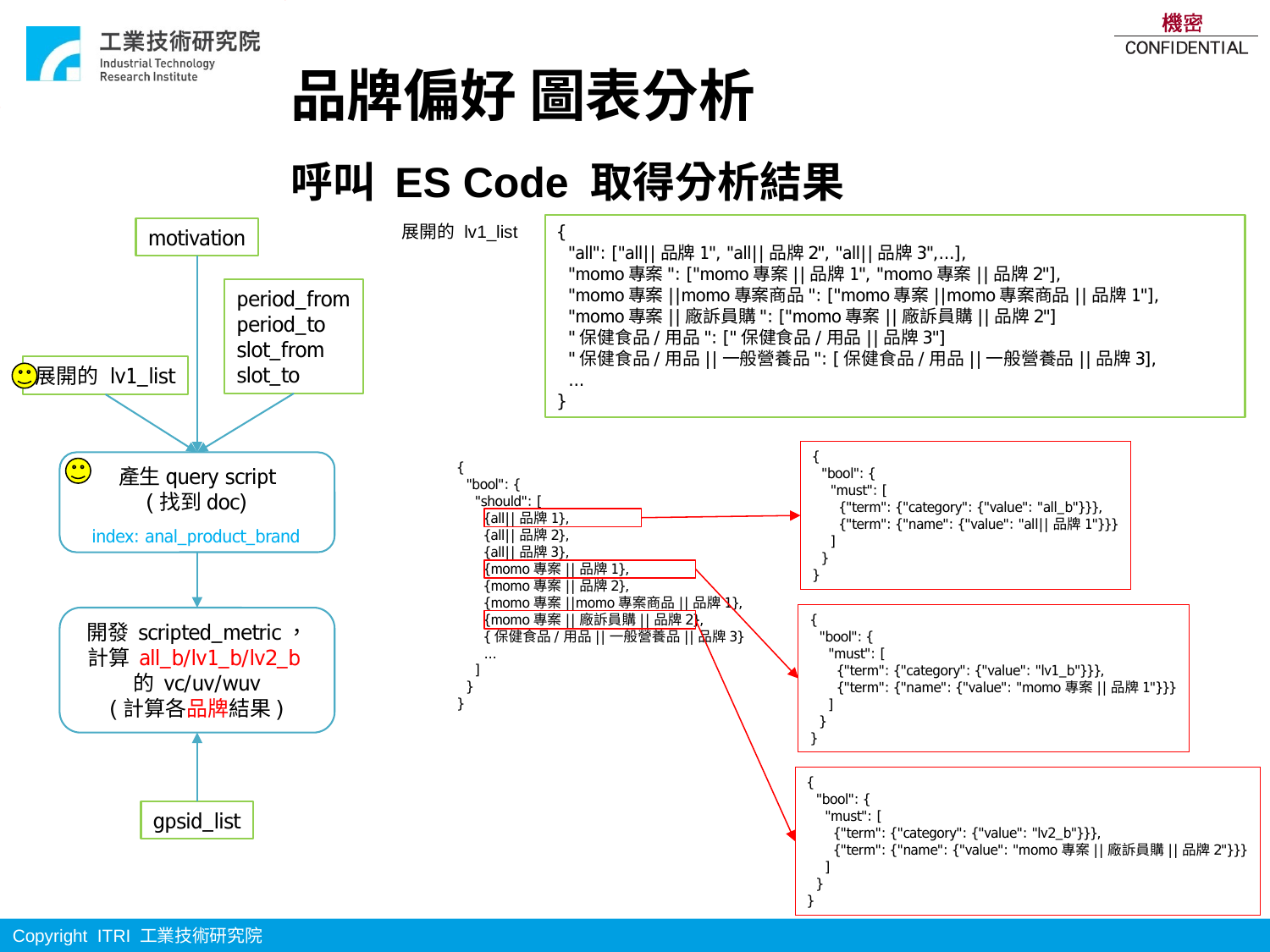

# 品牌偏好 圖表分析

呼叫 ES Code 取得分析結果
展開的 lv1_list
{
  "all": ["all||品牌1", "all||品牌2", "all||品牌3",...],
  "momo專案": ["momo專案||品牌1", "momo專案||品牌2"],
  "momo專案||momo專案商品": ["momo專案||momo專案商品||品牌1"],
  "momo專案||廠訴員購": ["momo專案||廠訴員購||品牌2"]
  "保健食品/用品": ["保健食品/用品||品牌3"]
  "保健食品/用品||一般營養品": [保健食品/用品||一般營養品||品牌3],
  ...
}
motivation
period_from
period_to
slot_from
slot_to
展開的 lv1_list

{
  "bool": {
    "must": [
      {"term": {"category": {"value": "all_b"}}},
      {"term": {"name": {"value": "all||品牌1"}}}
    ]
  }
}
產生query script
(找到doc)
{
  "bool": {
    "should": [
      {all||品牌1},
      {all||品牌2},
      {all||品牌3},
      {momo專案||品牌1},
      {momo專案||品牌2},
      {momo專案||momo專案商品||品牌1},
      {momo專案||廠訴員購||品牌2},
      {保健食品/用品||一般營養品||品牌3}
      ...
    ]
  }
}

index: anal_product_brand

{
  "bool": {
    "must": [
      {"term": {"category": {"value": "lv1_b"}}},
      {"term": {"name": {"value": "momo專案||品牌1"}}}
    ]
  }
}
開發 scripted_metric，
計算 all_b/lv1_b/lv2_b
的 vc/uv/wuv
(計算各品牌結果)

{
  "bool": {
    "must": [
      {"term": {"category": {"value": "lv2_b"}}},
      {"term": {"name": {"value": "momo專案||廠訴員購||品牌2"}}}
    ]
  }
}
gpsid_list